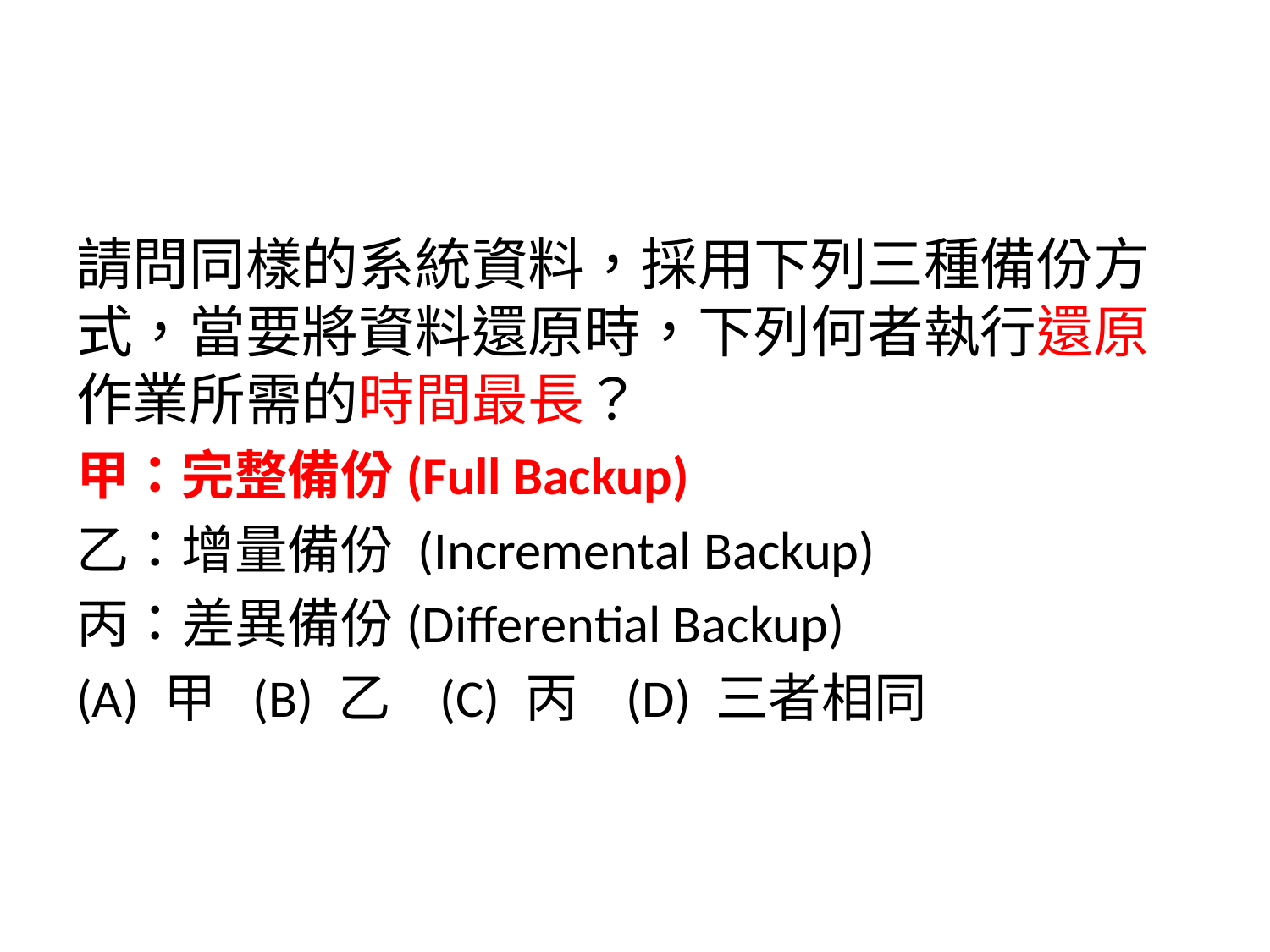

#
請問同樣的系統資料，採用下列三種備份方式，當要將資料還原時，下列何者執行還原作業所需的時間最長？
甲：完整備份(Full Backup)
乙：增量備份 (Incremental Backup)
丙：差異備份(Differential Backup)
(A) 甲  (B) 乙   (C) 丙   (D) 三者相同